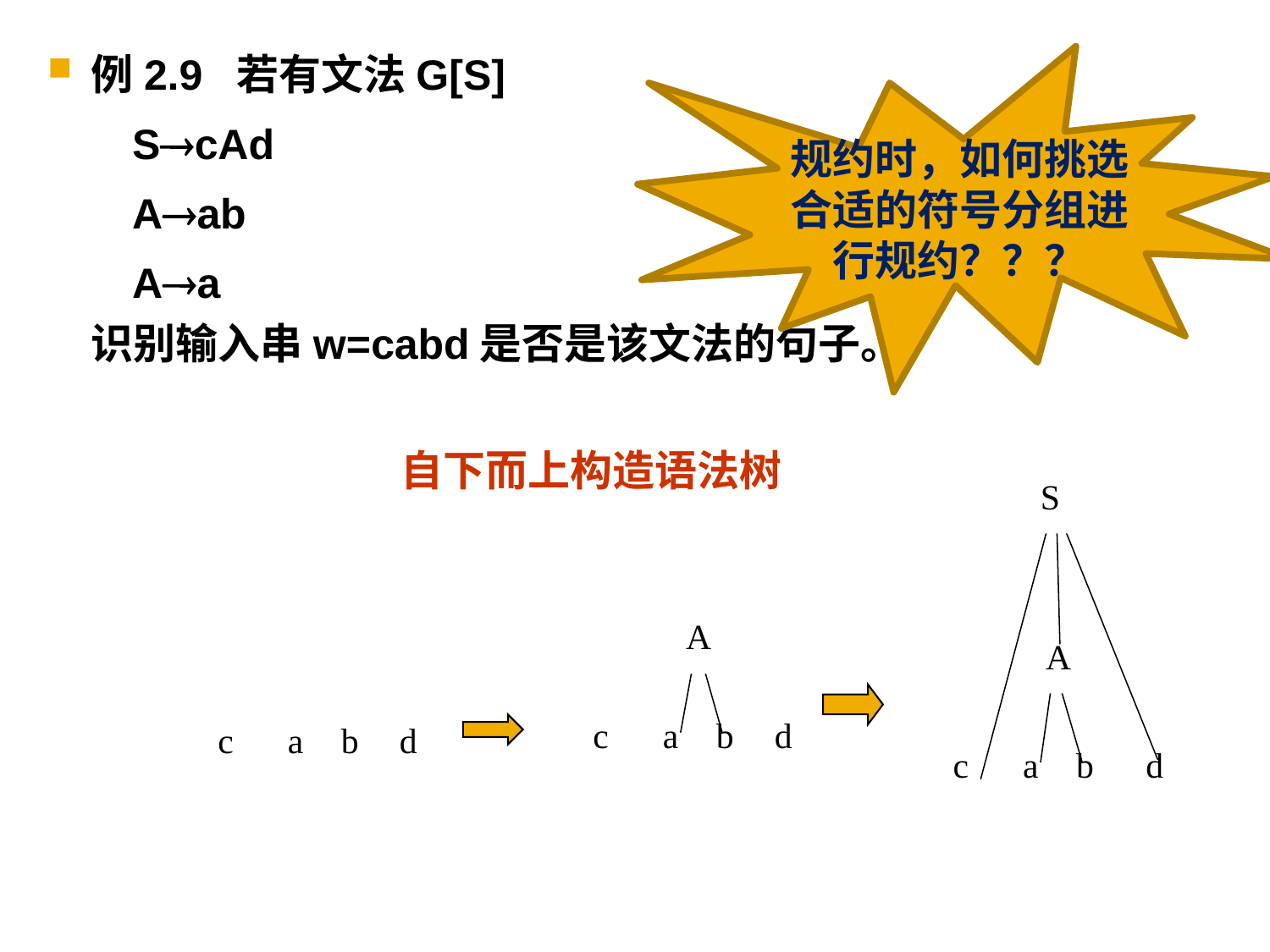

例2.9  若有文法G[S]
	S→cAd
	A→ab
	A→a
	识别输入串w=cabd是否是该文法的句子。
规约时，如何挑选合适的符号分组进行规约？？？
自下而上构造语法树
S

A

c
a
b
d
A

c
a
b
d

c
a
b
d